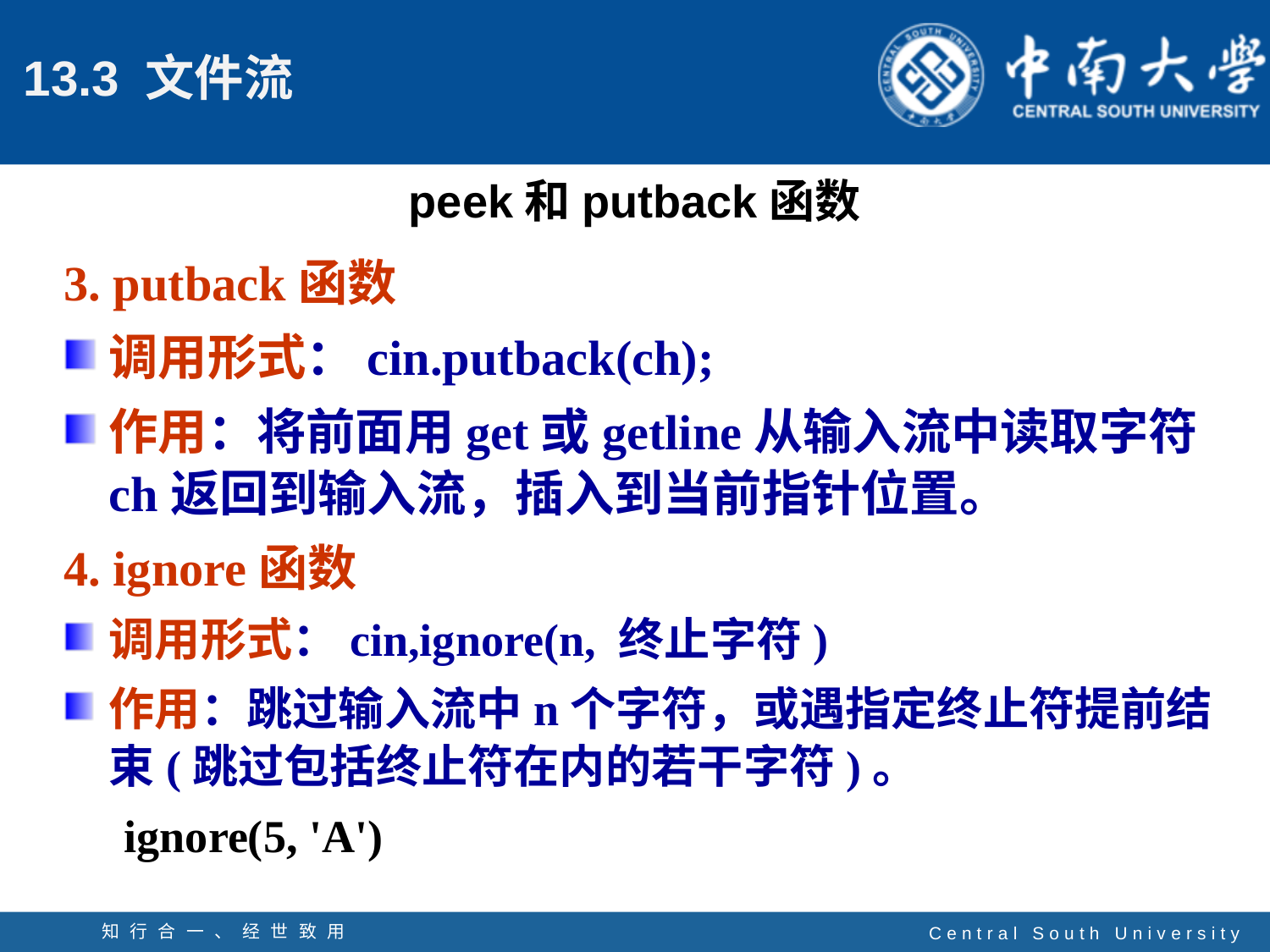

peek和putback函数
3. putback函数
调用形式：cin.putback(ch);
作用：将前面用get或getline从输入流中读取字符ch返回到输入流，插入到当前指针位置。
4. ignore函数
调用形式：cin,ignore(n, 终止字符)
作用：跳过输入流中n个字符，或遇指定终止符提前结束(跳过包括终止符在内的若干字符)。
ignore(5, 'A')

知行合一、经世致用
自强不息 厚德载物
Central South University
23